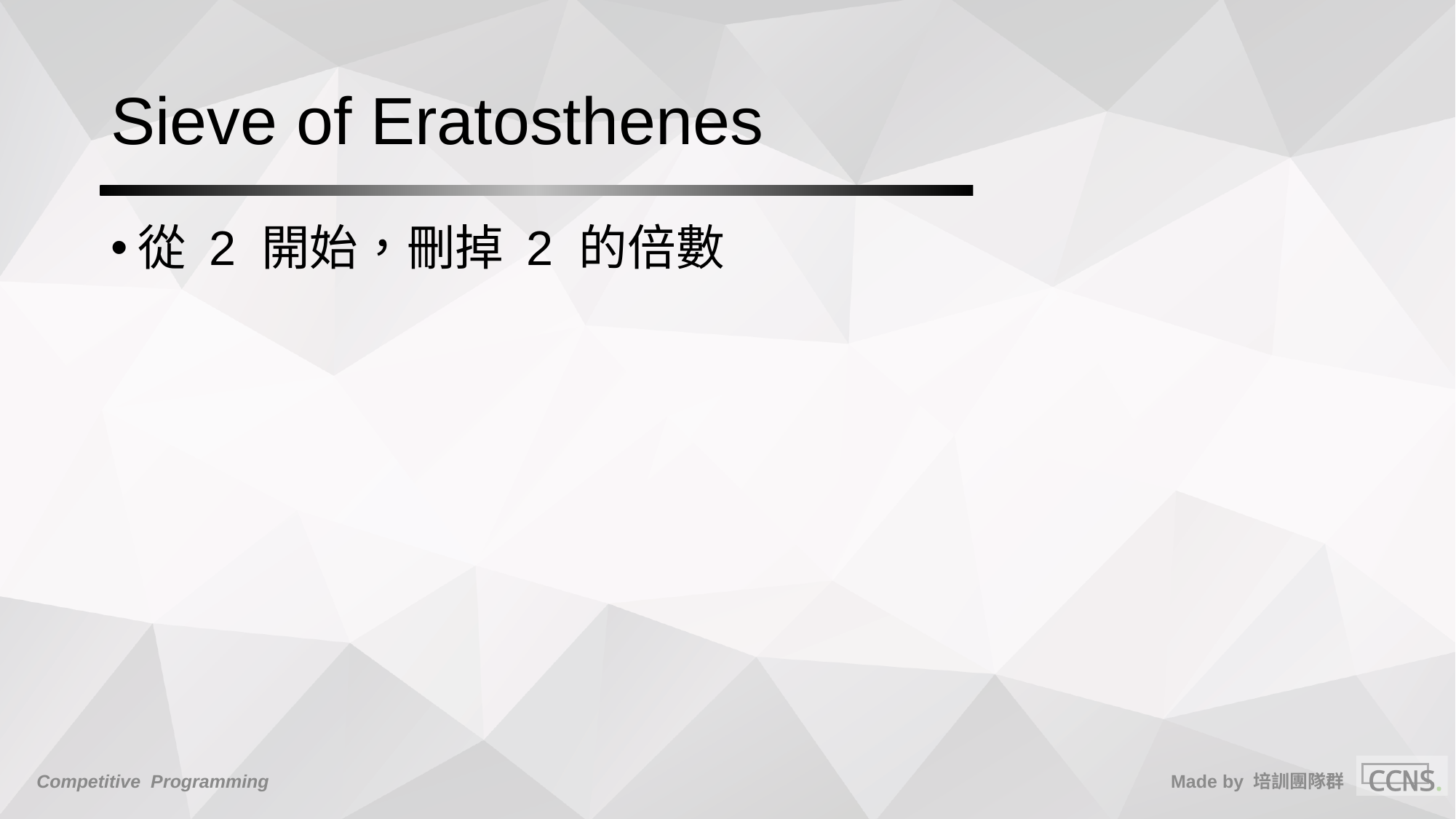

# Sieve of Eratosthenes
從 2 開始，刪掉 2 的倍數